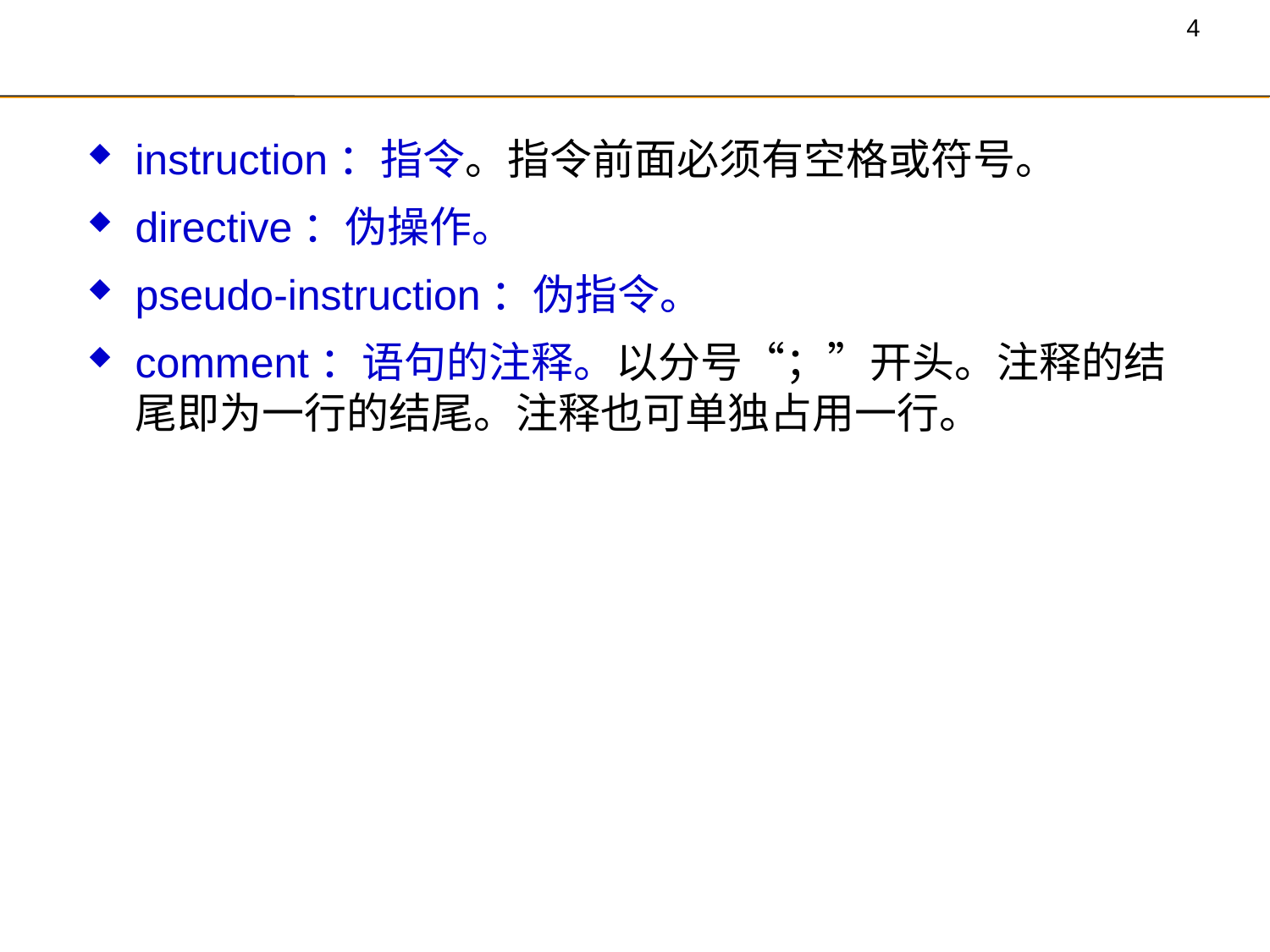

instruction：指令。指令前面必须有空格或符号。
directive：伪操作。
pseudo-instruction：伪指令。
comment：语句的注释。以分号“；”开头。注释的结尾即为一行的结尾。注释也可单独占用一行。